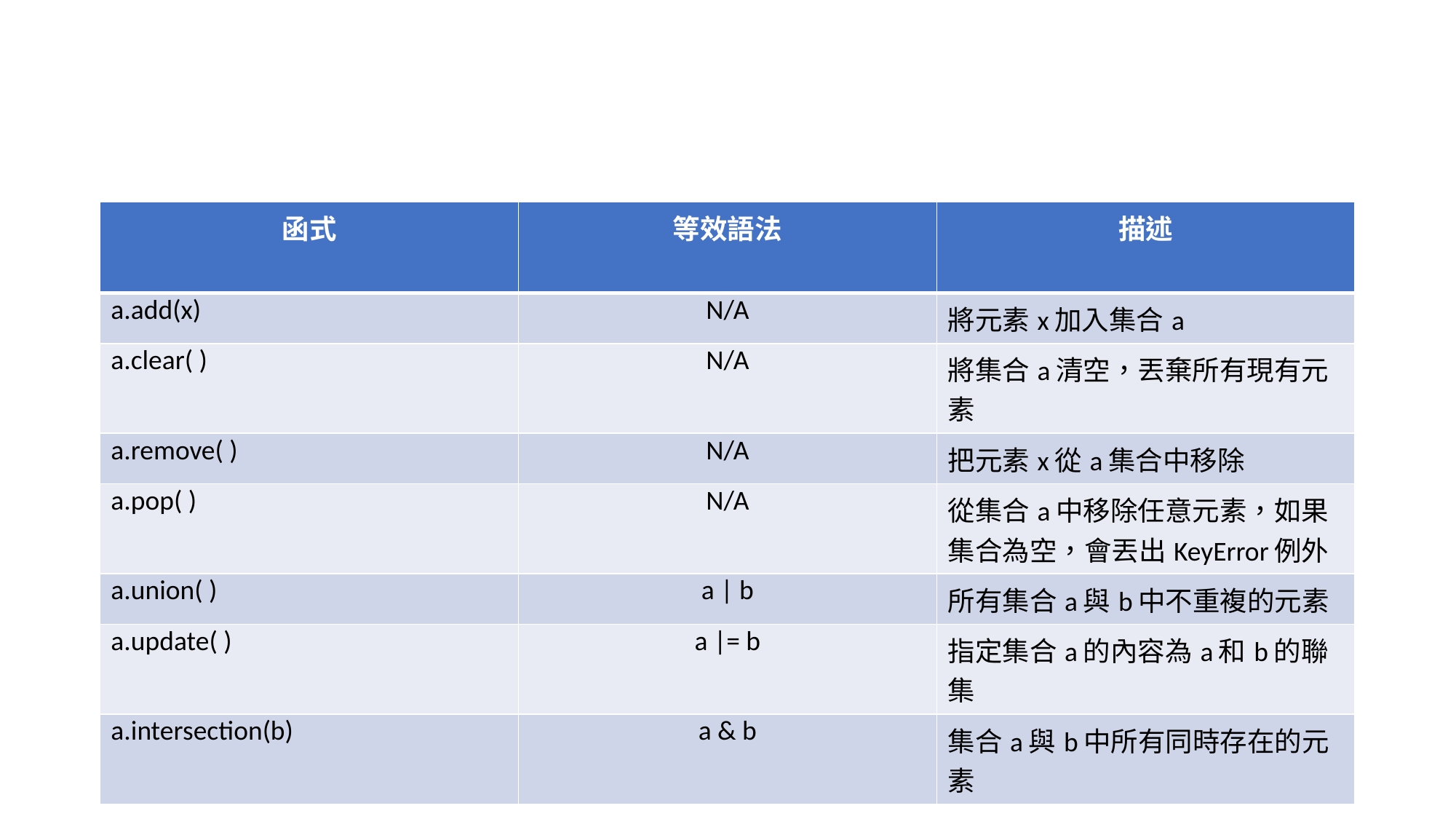

#
| 函式 | 等效語法 | 描述 |
| --- | --- | --- |
| a.add(x) | N/A | 將元素x加入集合a |
| a.clear( ) | N/A | 將集合a清空，丟棄所有現有元素 |
| a.remove( ) | N/A | 把元素x從a集合中移除 |
| a.pop( ) | N/A | 從集合a中移除任意元素，如果集合為空，會丟出KeyError例外 |
| a.union( ) | a | b | 所有集合a與b中不重複的元素 |
| a.update( ) | a |= b | 指定集合a的內容為a和b的聯集 |
| a.intersection(b) | a & b | 集合a與b中所有同時存在的元素 |